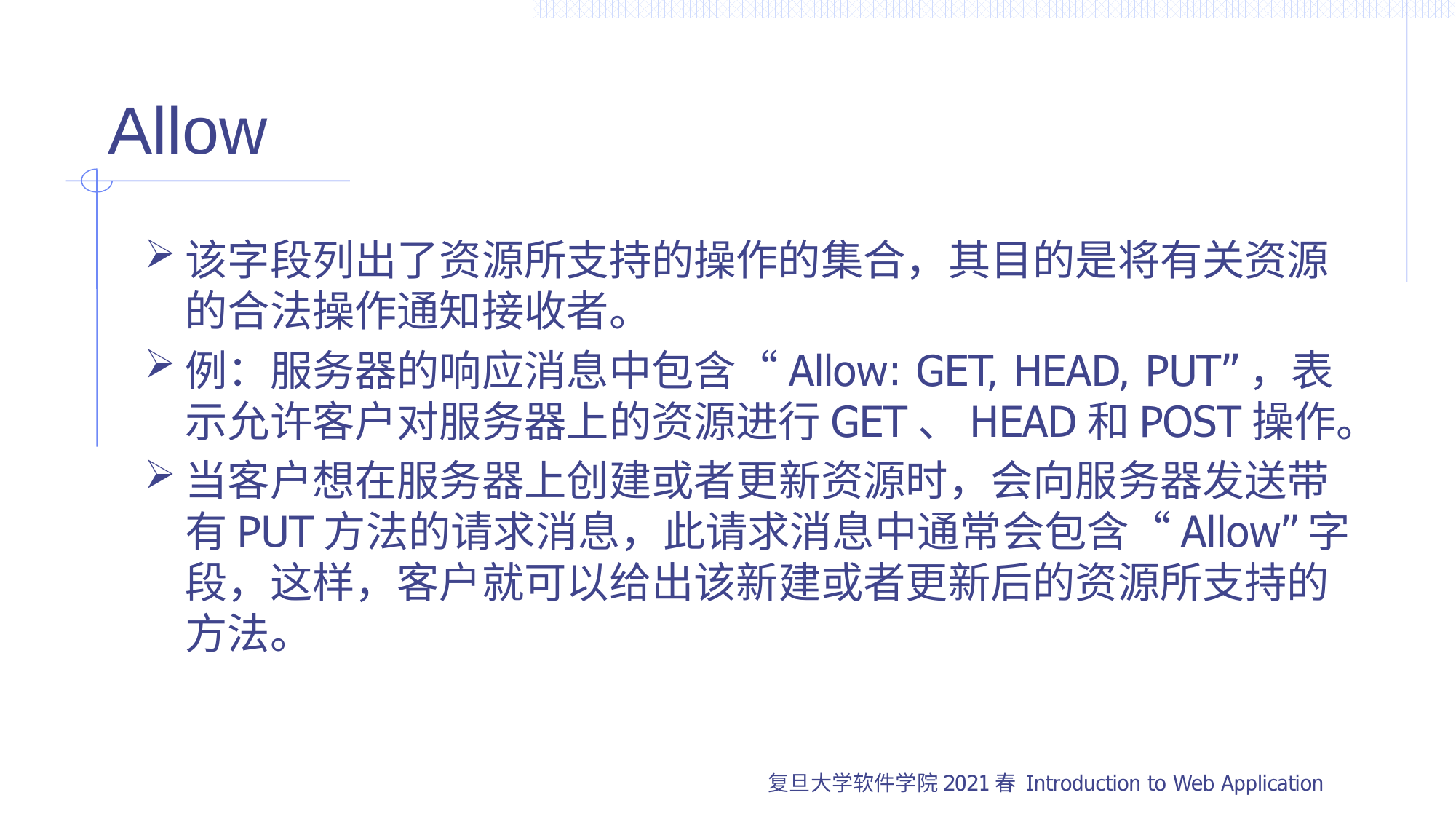

# Allow
该字段列出了资源所支持的操作的集合，其目的是将有关资源的合法操作通知接收者。
例：服务器的响应消息中包含“Allow: GET, HEAD, PUT”，表示允许客户对服务器上的资源进行GET、HEAD和POST操作。
当客户想在服务器上创建或者更新资源时，会向服务器发送带有PUT方法的请求消息，此请求消息中通常会包含“Allow”字段，这样，客户就可以给出该新建或者更新后的资源所支持的方法。